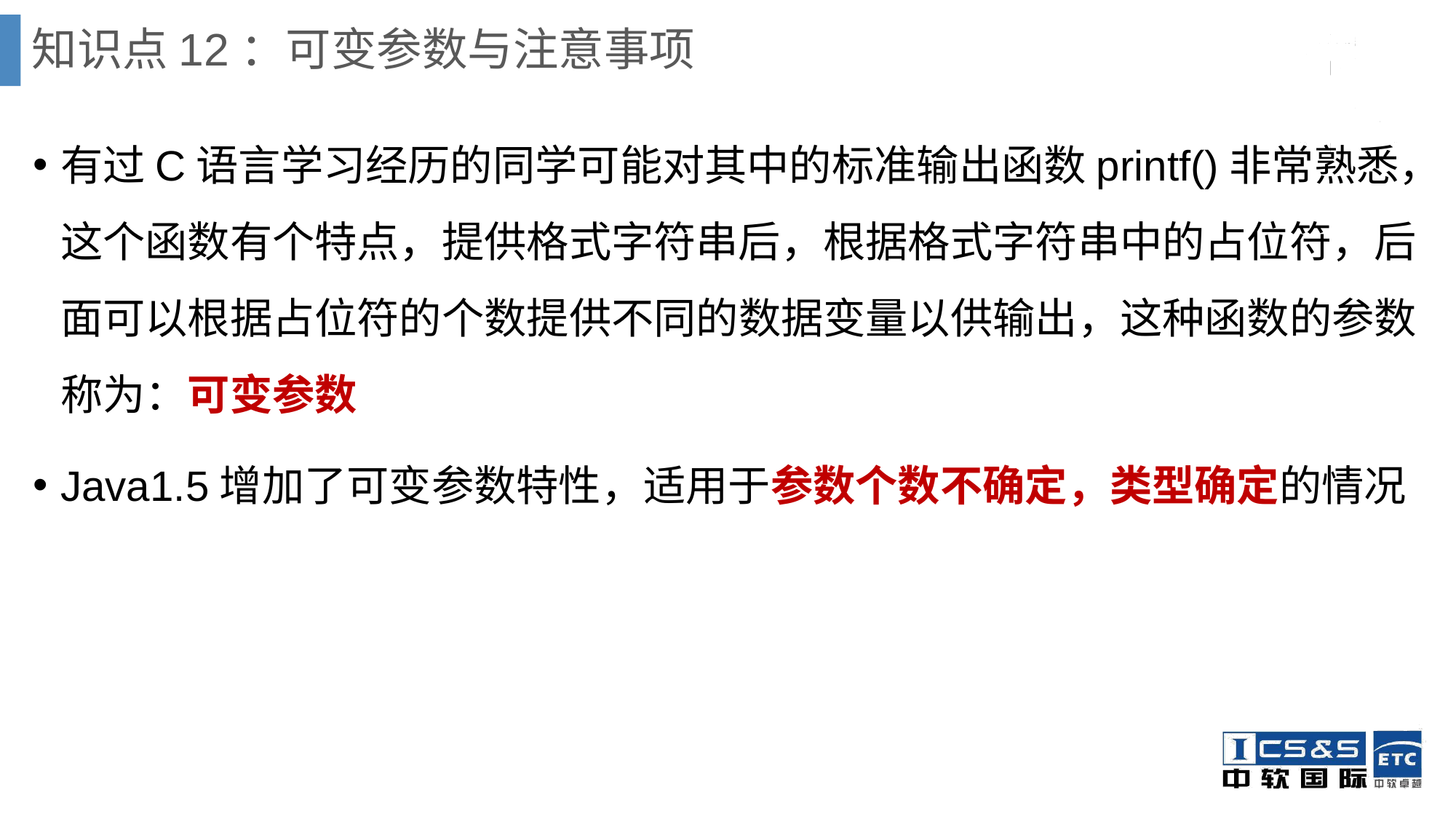

# 知识点12：可变参数与注意事项
有过C语言学习经历的同学可能对其中的标准输出函数printf()非常熟悉，这个函数有个特点，提供格式字符串后，根据格式字符串中的占位符，后面可以根据占位符的个数提供不同的数据变量以供输出，这种函数的参数称为：可变参数
Java1.5增加了可变参数特性，适用于参数个数不确定，类型确定的情况